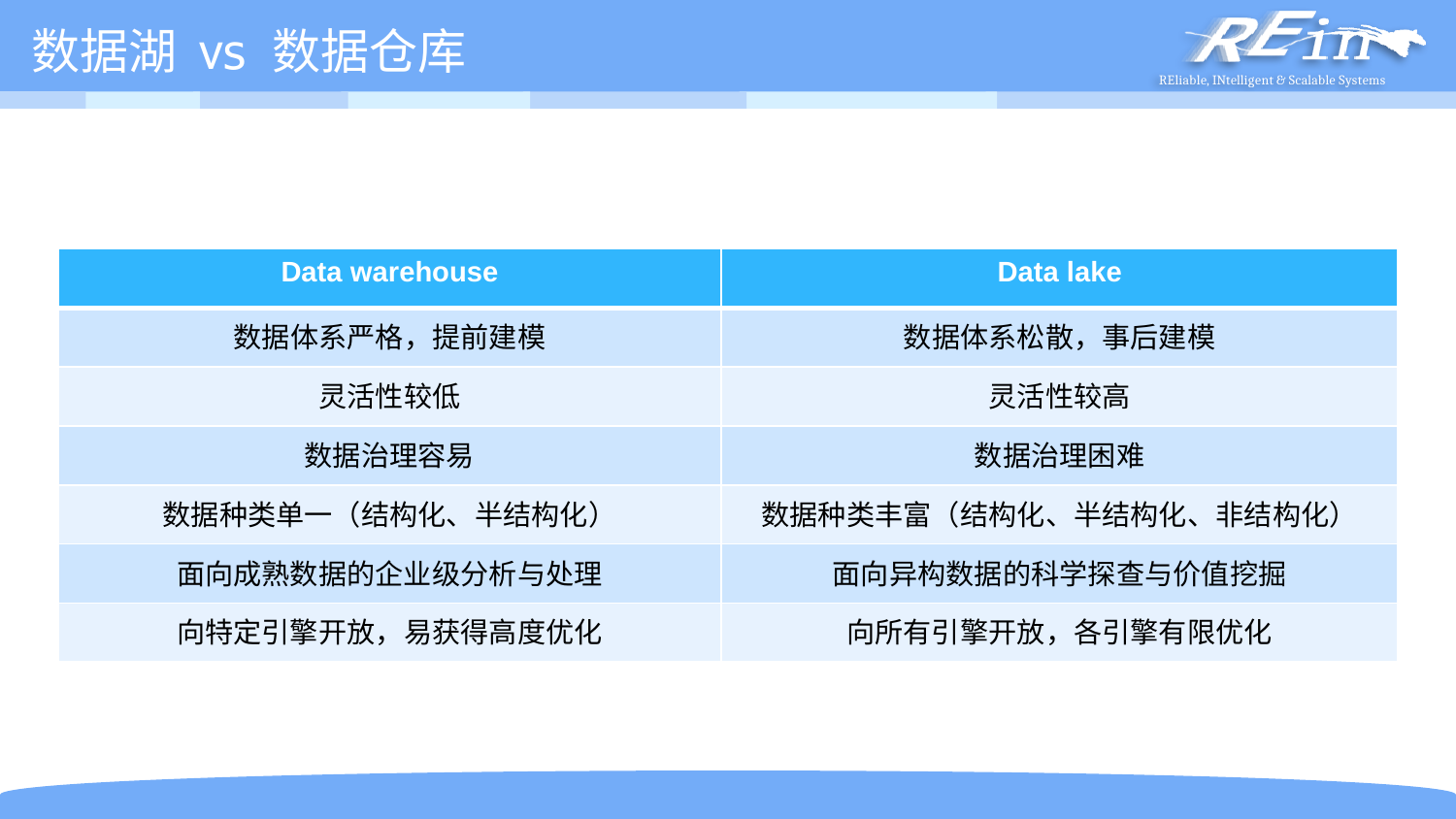

# 数据湖 vs 数据仓库
| Data warehouse | Data lake |
| --- | --- |
| 数据体系严格，提前建模 | 数据体系松散，事后建模 |
| 灵活性较低 | 灵活性较高 |
| 数据治理容易 | 数据治理困难 |
| 数据种类单一（结构化、半结构化） | 数据种类丰富（结构化、半结构化、非结构化） |
| 面向成熟数据的企业级分析与处理 | 面向异构数据的科学探查与价值挖掘 |
| 向特定引擎开放，易获得高度优化 | 向所有引擎开放，各引擎有限优化 |
14